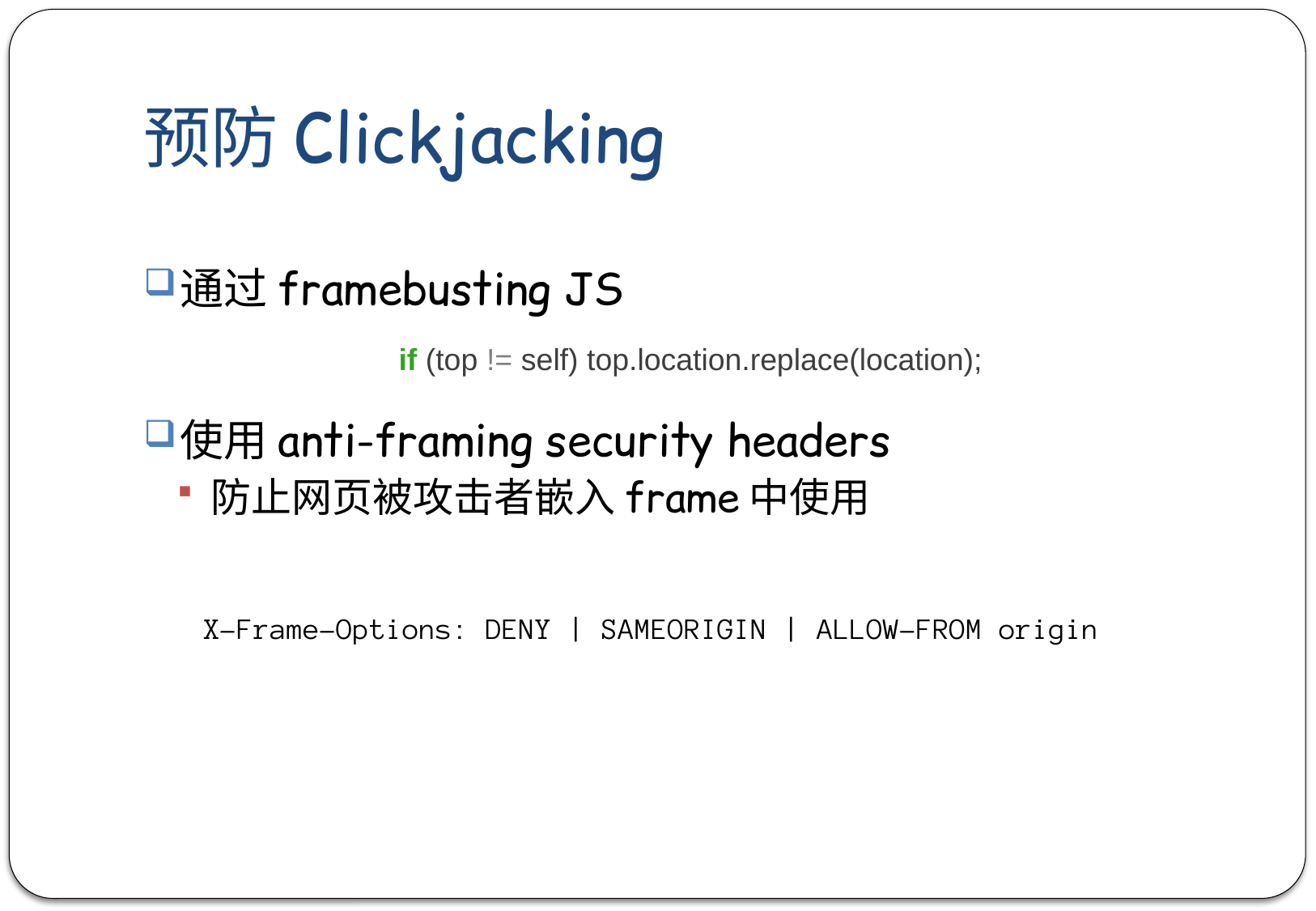

# 预防Clickjacking

通过framebusting JS

if (top != self) top.location.replace(location);

使用anti-framing security headers
防止网页被攻击者嵌入frame中使用

X-Frame-Options: DENY | SAMEORIGIN | ALLOW-FROM origin